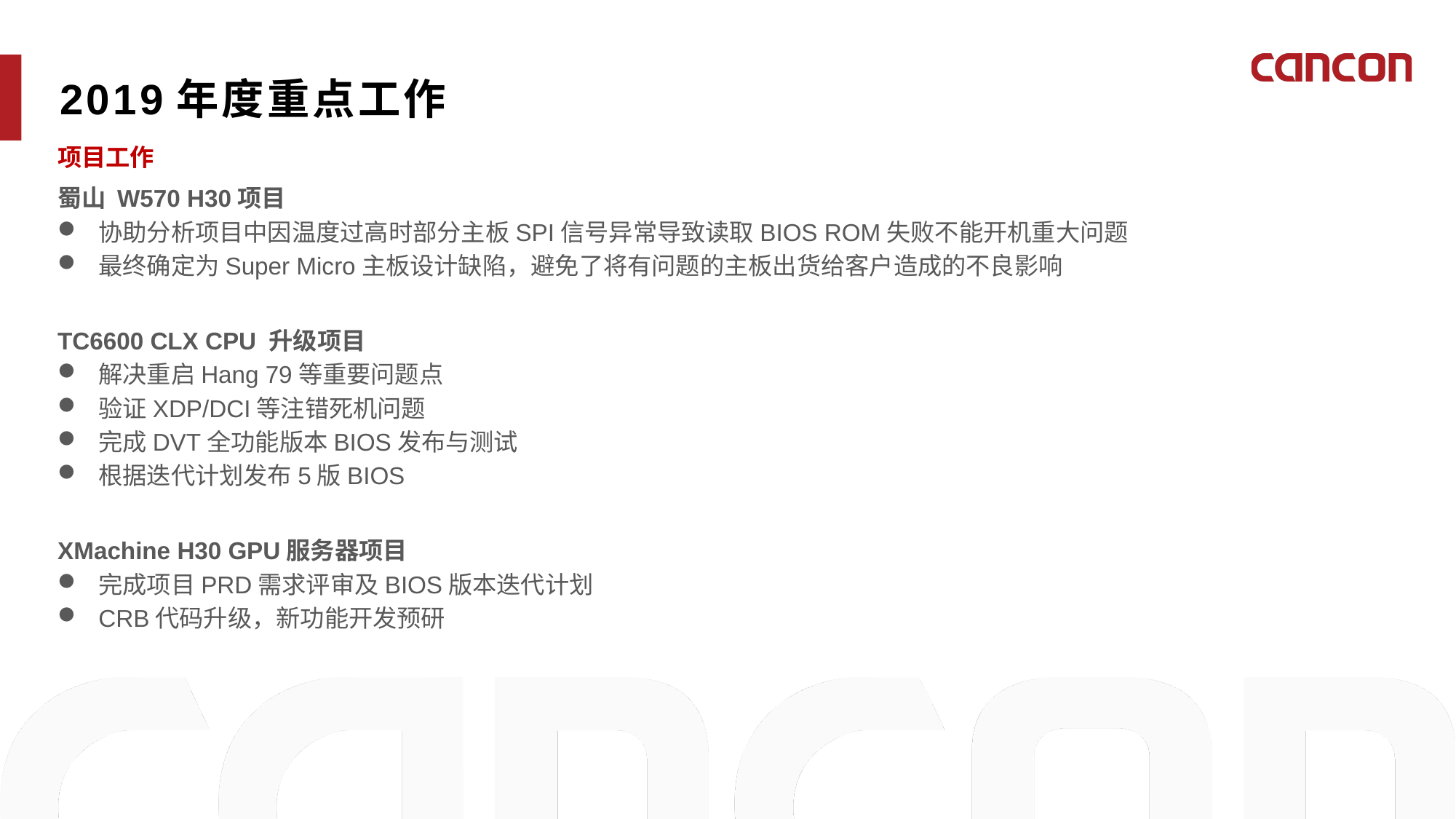

2019年度重点工作
项目工作
蜀山 W570 H30项目
协助分析项目中因温度过高时部分主板SPI信号异常导致读取BIOS ROM失败不能开机重大问题
最终确定为Super Micro主板设计缺陷，避免了将有问题的主板出货给客户造成的不良影响

TC6600 CLX CPU 升级项目
解决重启Hang 79等重要问题点
验证XDP/DCI等注错死机问题
完成DVT全功能版本BIOS发布与测试
根据迭代计划发布5版BIOS

XMachine H30 GPU服务器项目
完成项目PRD需求评审及BIOS版本迭代计划
CRB代码升级，新功能开发预研